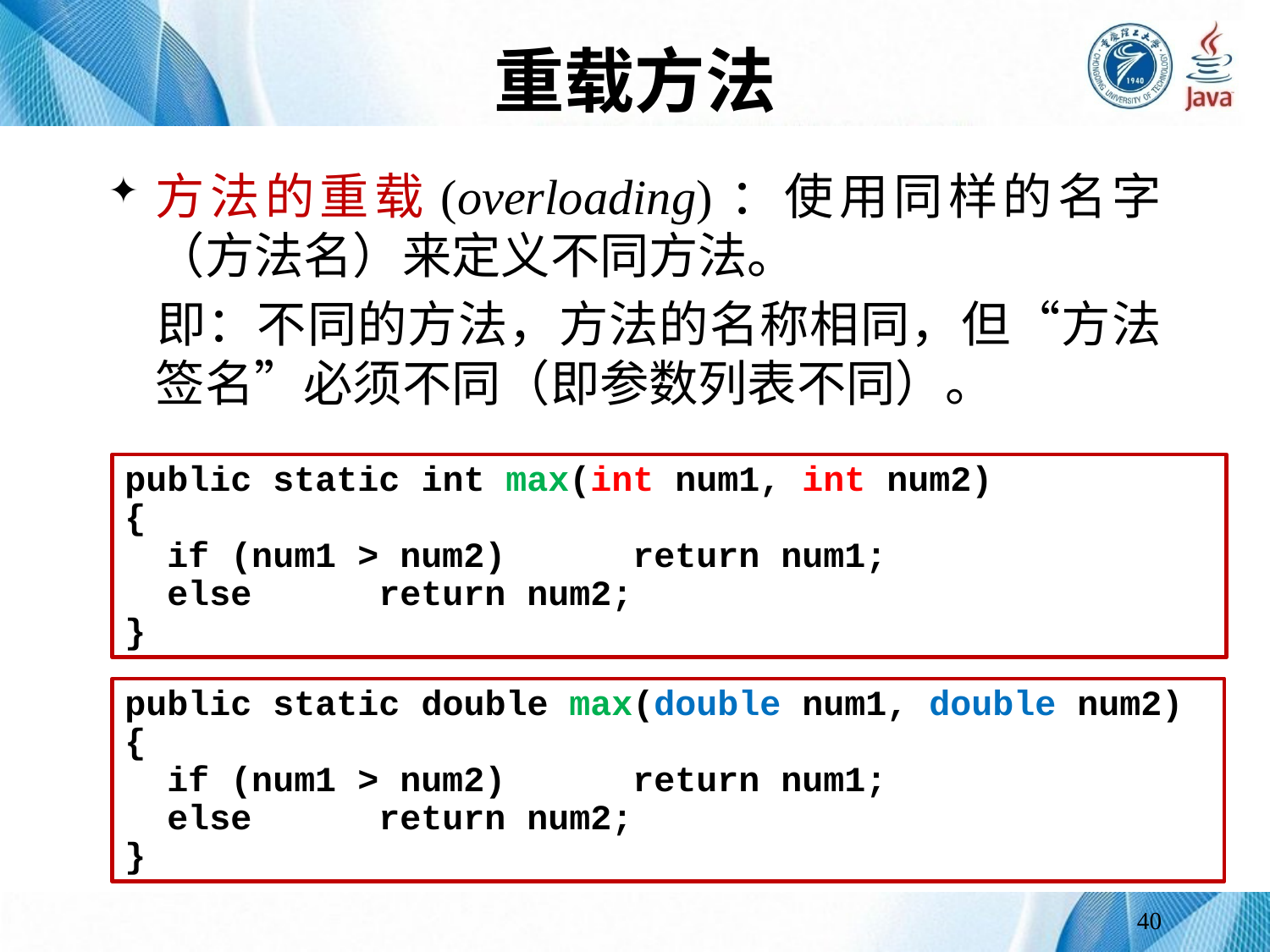

# 重载方法
方法的重载(overloading)：使用同样的名字（方法名）来定义不同方法。
	即：不同的方法，方法的名称相同，但“方法签名”必须不同（即参数列表不同）。
public static int max(int num1, int num2)
{
  if (num1 > num2)	return num1;
  else	return num2;
}
public static double max(double num1, double num2) {
  if (num1 > num2)	return num1;
  else	return num2;
}
40